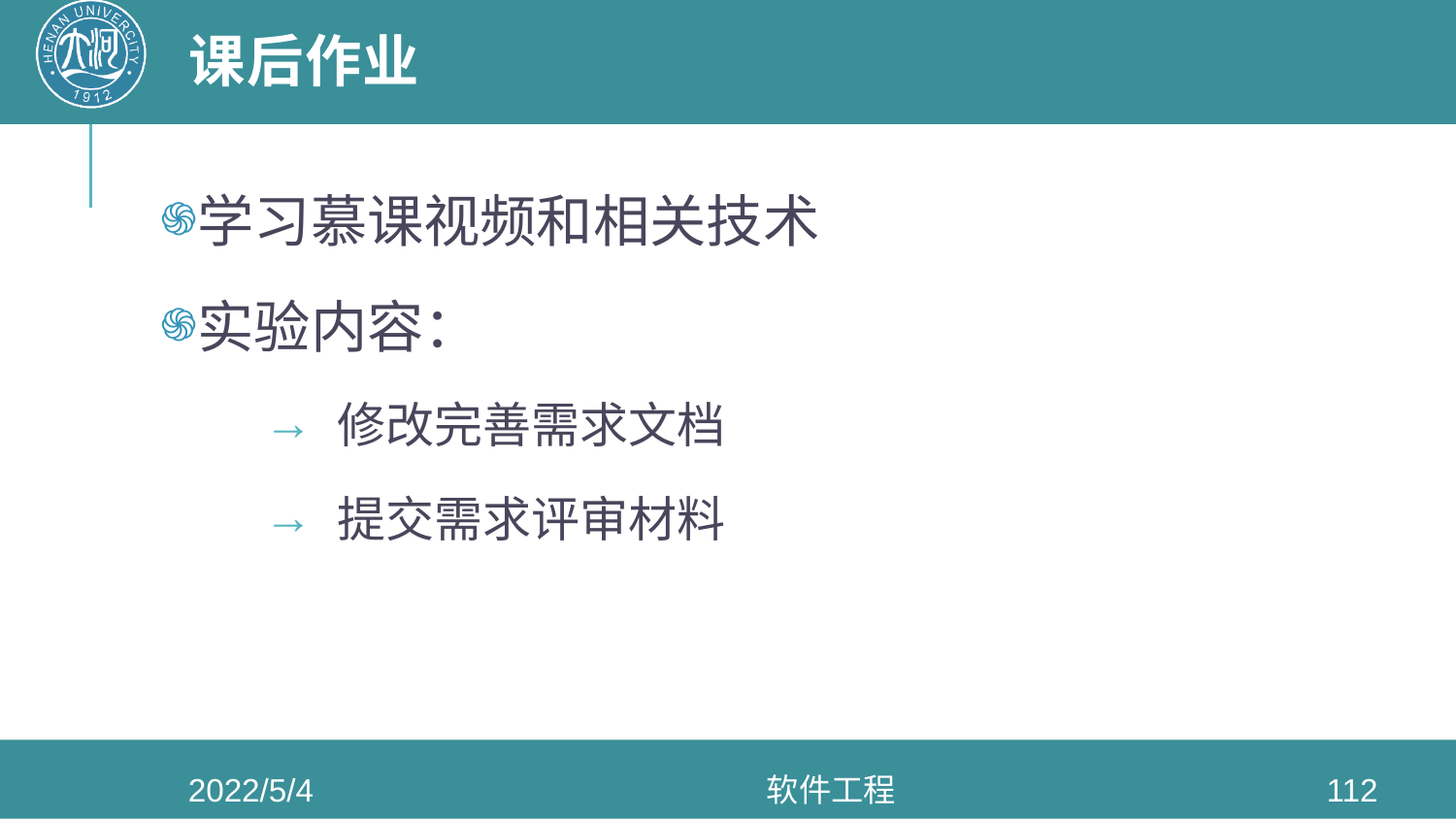

# 课后作业
学习慕课视频和相关技术
实验内容：
修改完善需求文档
提交需求评审材料
2022/5/4
软件工程
112